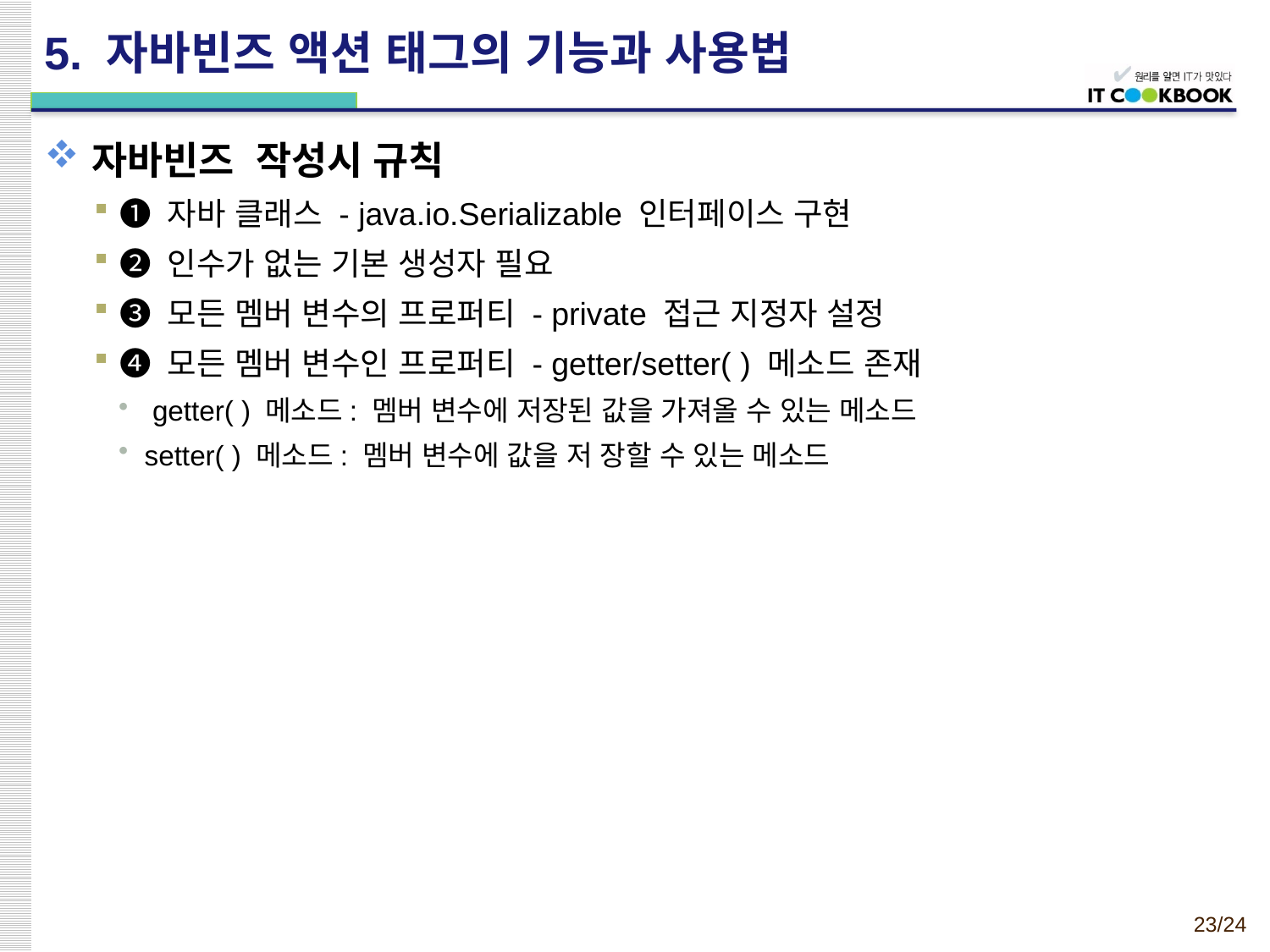

# 5. 자바빈즈 액션 태그의 기능과 사용법
자바빈즈  작성시 규칙
❶ 자바 클래스 - java.io.Serializable 인터페이스 구현
❷ 인수가 없는 기본 생성자 필요
❸ 모든 멤버 변수의 프로퍼티 - private 접근 지정자 설정
❹ 모든 멤버 변수인 프로퍼티 - getter/setter( ) 메소드 존재
 getter( ) 메소드: 멤버 변수에 저장된 값을 가져올 수 있는 메소드
setter( ) 메소드: 멤버 변수에 값을 저 장할 수 있는 메소드